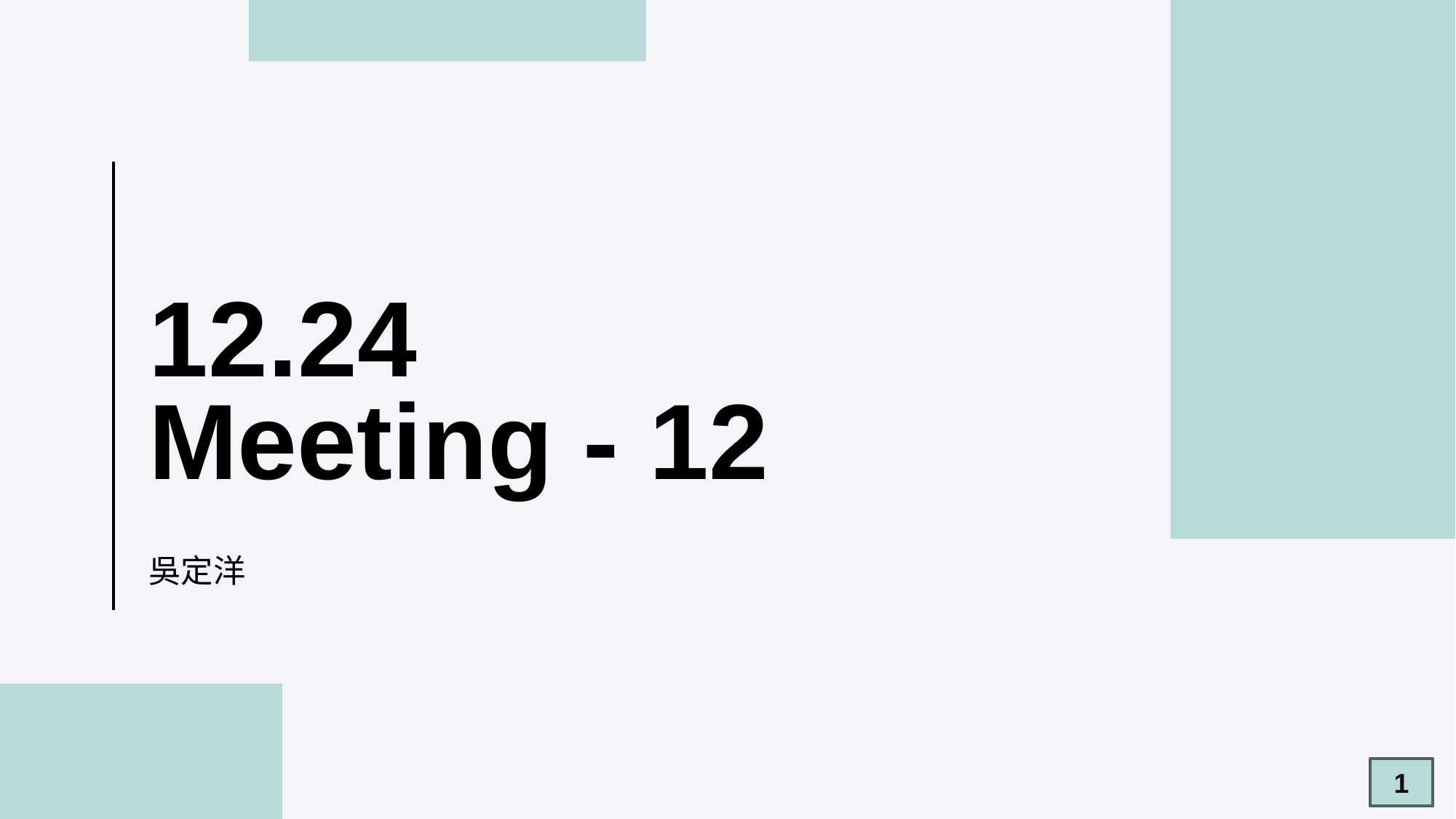

# 12.24 Meeting - 12
吳定洋

1